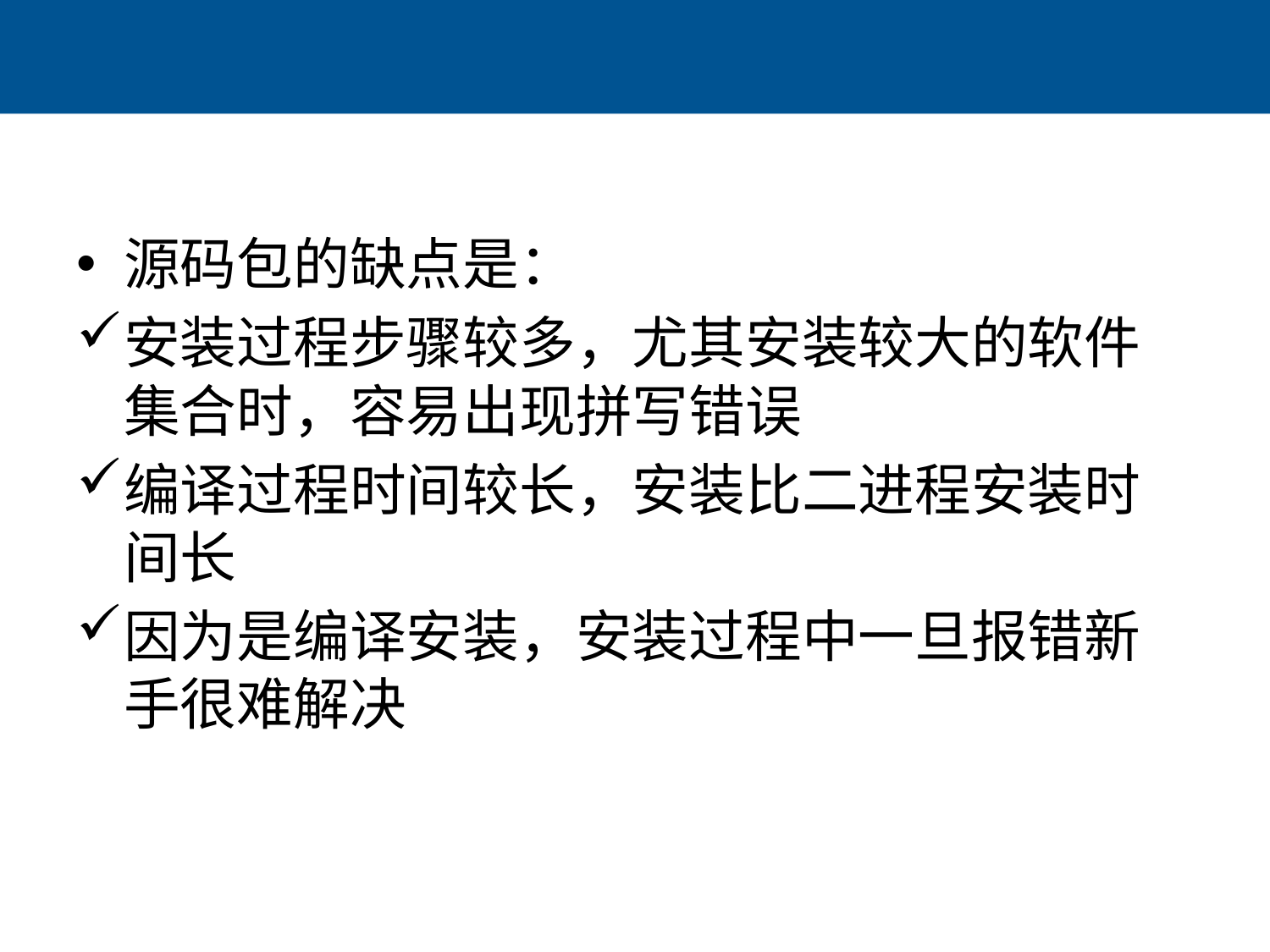

#
源码包的缺点是：
安装过程步骤较多，尤其安装较大的软件集合时，容易出现拼写错误
编译过程时间较长，安装比二进程安装时间长
因为是编译安装，安装过程中一旦报错新手很难解决